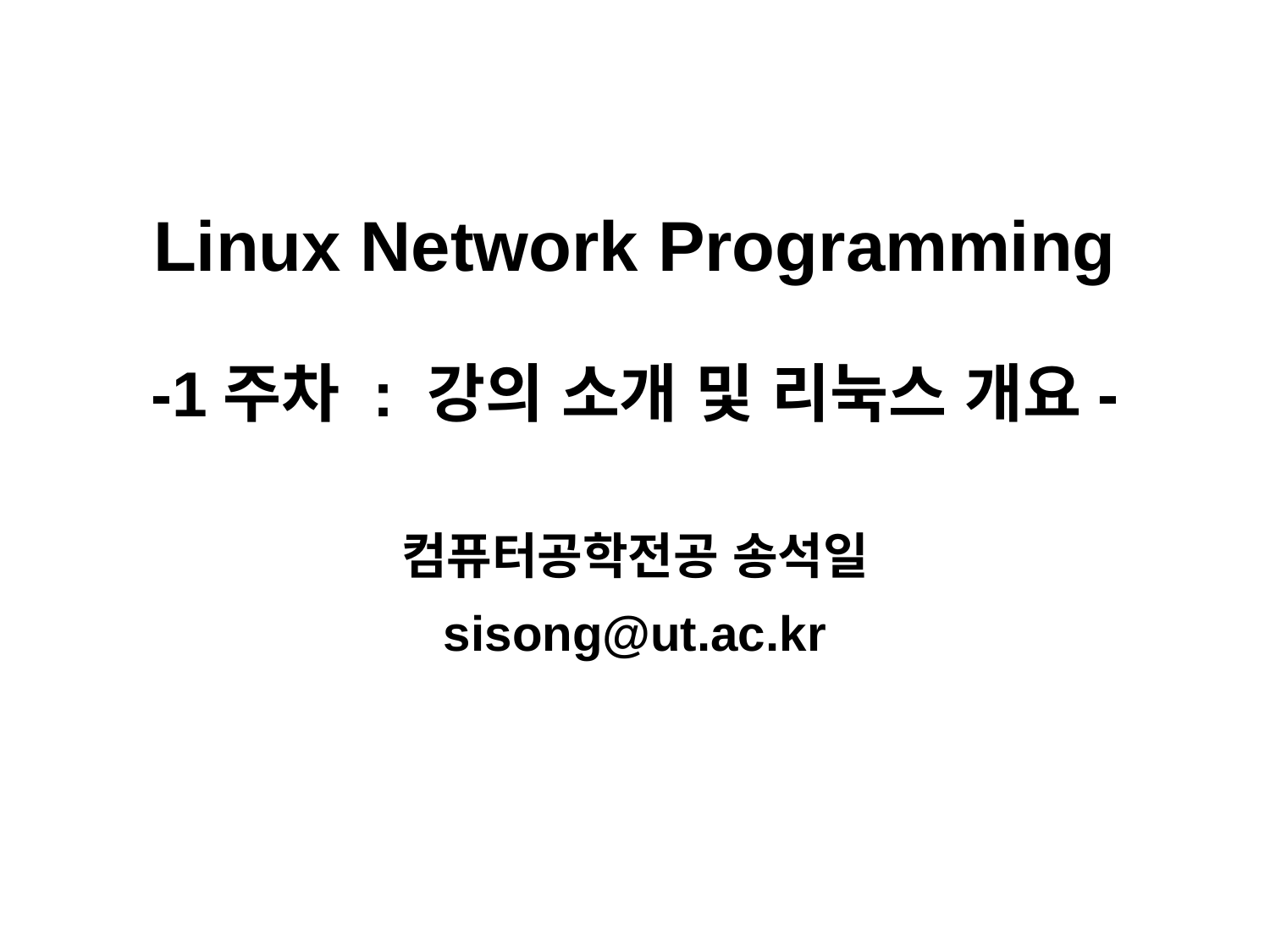

# Linux Network Programming -1주차 : 강의 소개 및 리눅스 개요-
컴퓨터공학전공 송석일
sisong@ut.ac.kr